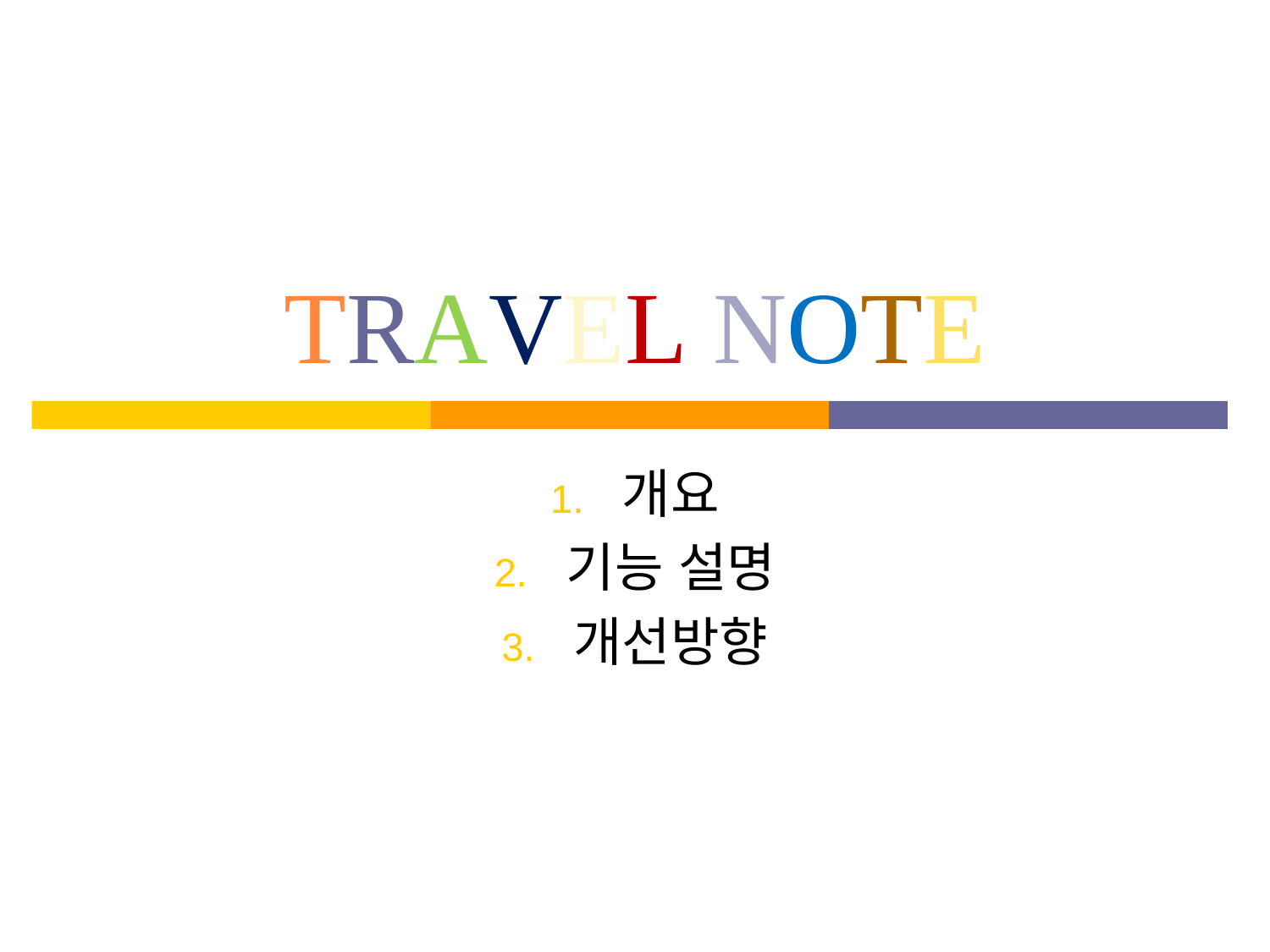

# TRAVEL NOTE
개요
기능 설명
개선방향